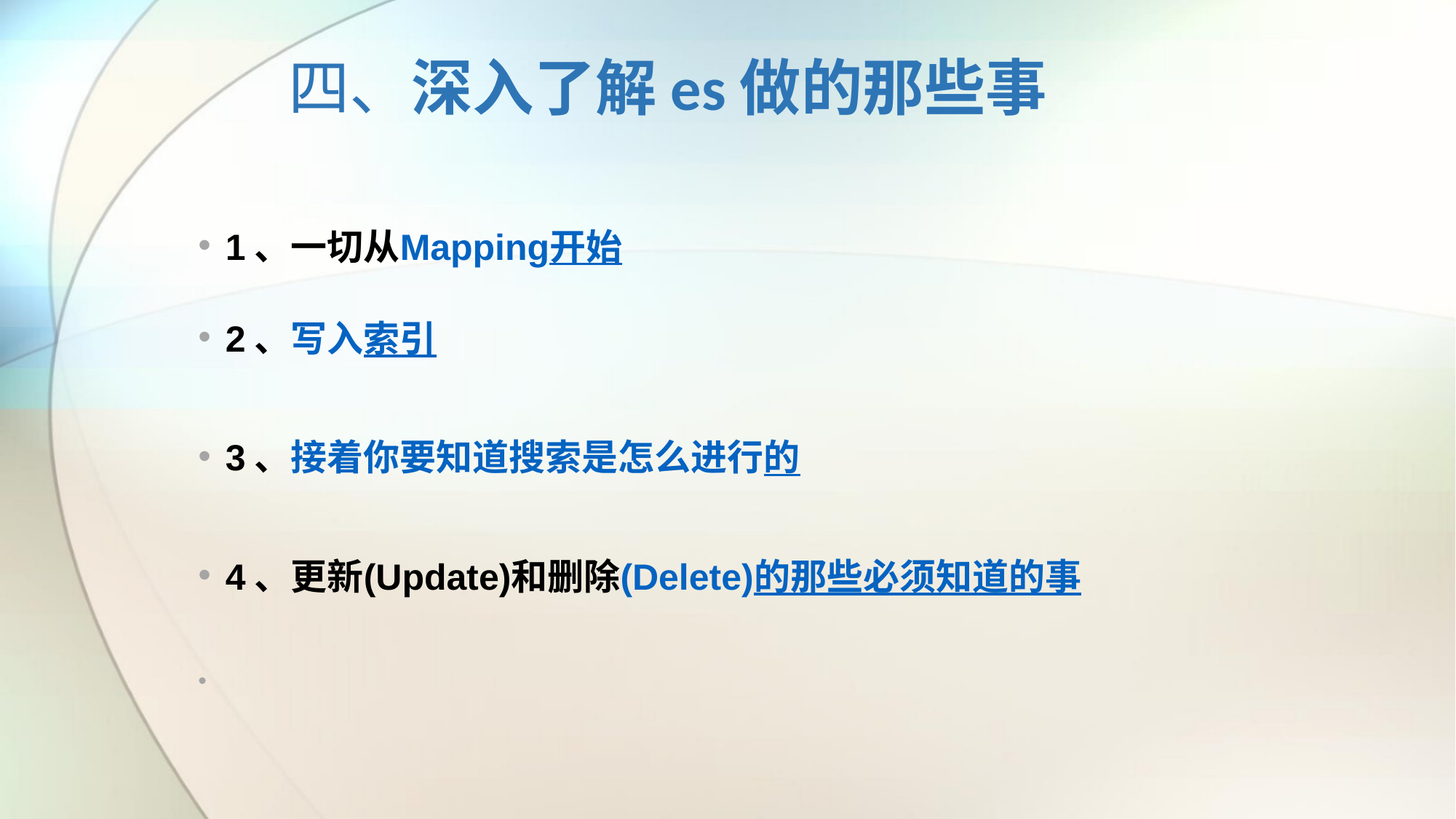

# 四、深入了解es做的那些事
1、一切从Mapping开始

2、写入索引

3、接着你要知道搜索是怎么进行的

4、更新(Update)和删除(Delete)的那些必须知道的事